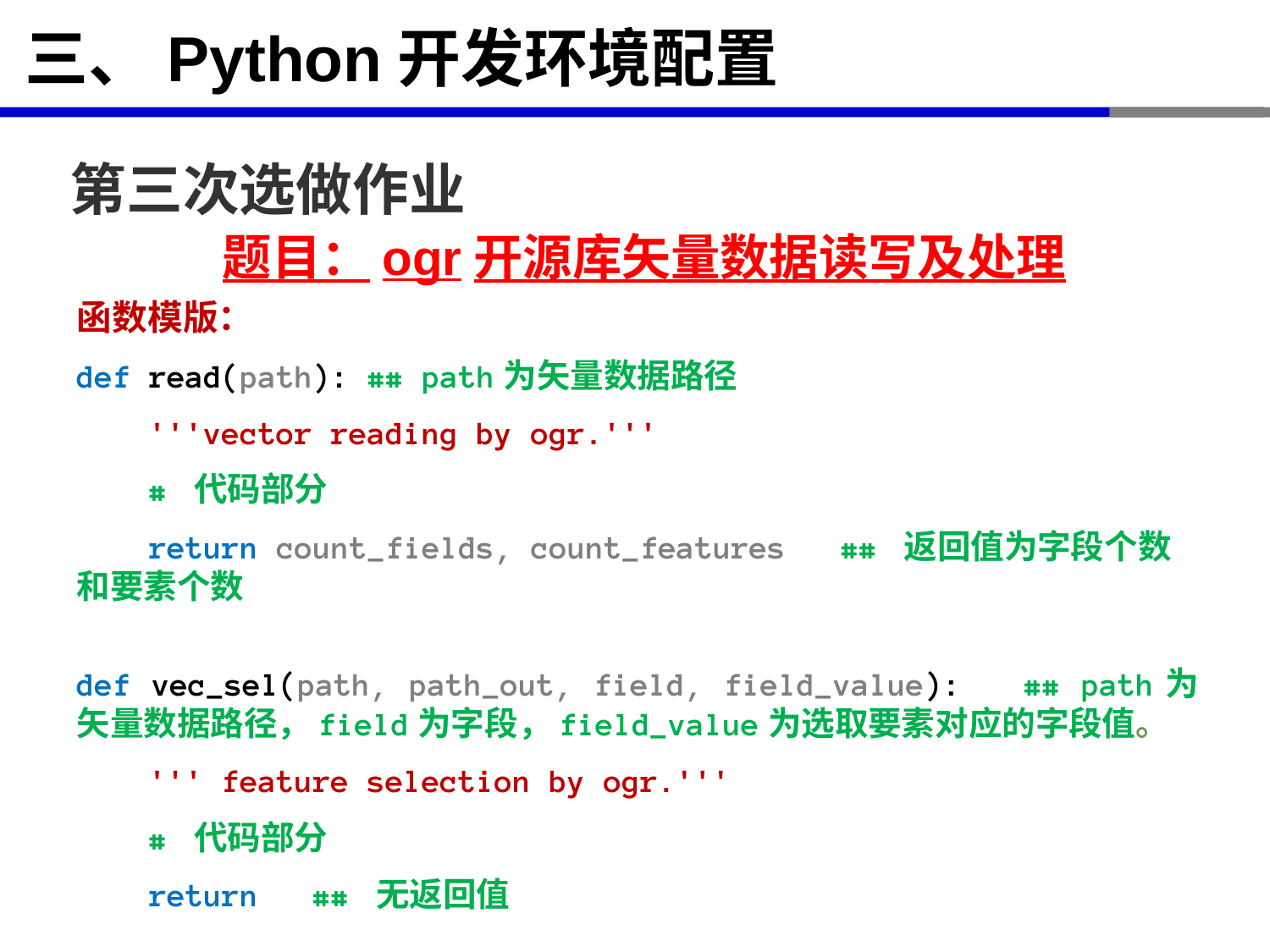

# 三、Python开发环境配置
第三次选做作业
题目：ogr开源库矢量数据读写及处理
函数模版：
def read(path): ## path为矢量数据路径
    '''vector reading by ogr.'''
    # 代码部分
    return count_fields, count_features   ## 返回值为字段个数和要素个数
def vec_sel(path, path_out, field, field_value):   ## path为矢量数据路径，field为字段，field_value为选取要素对应的字段值。
    ''' feature selection by ogr.'''
    # 代码部分
    return   ## 无返回值